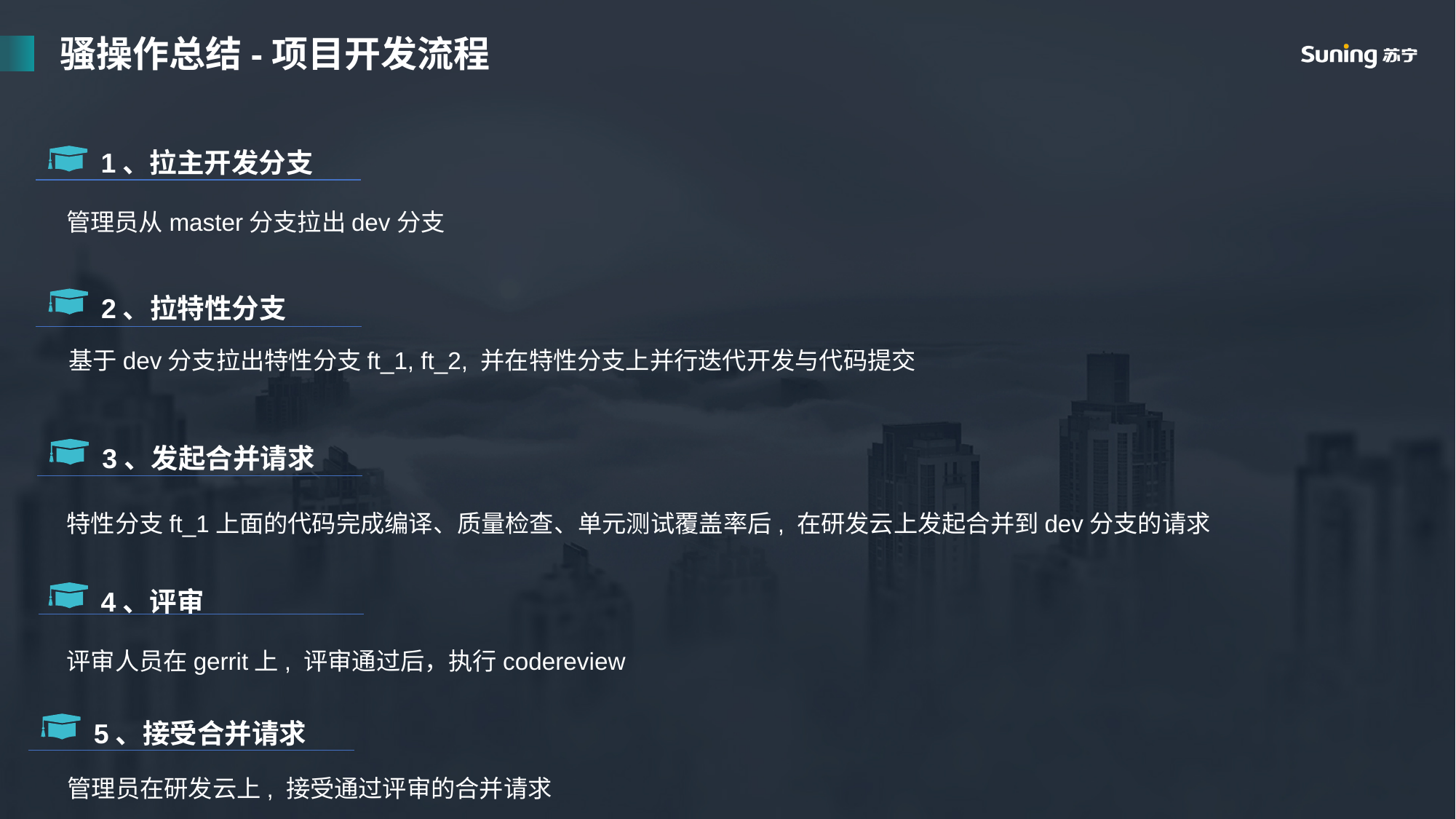

骚操作总结-项目开发流程

1、拉主开发分支

管理员从master分支拉出dev分支
e7d195523061f1c0fa07f38d8c1154c57bf8f7993b42569d03F573E7557F37EDE61EF06A794A4E9123C1071E4224D404485DE90708939AC7AF7E9F1763229B7B8F9D84847A4CD81ACC4954AD75B3F977C733F290B2DBC073A96B9F17272895E1A8334EBD92623FC79B7A92292417C7C4611429F0491C9D49EB27EDA4FE659D2F217BC0DB23C5C023
2、拉特性分支

基于dev分支拉出特性分支ft_1, ft_2, 并在特性分支上并行迭代开发与代码提交
3、发起合并请求

特性分支ft_1上面的代码完成编译、质量检查、单元测试覆盖率后, 在研发云上发起合并到dev分支的请求
4、评审

评审人员在gerrit上, 评审通过后，执行codereview
5、接受合并请求

管理员在研发云上, 接受通过评审的合并请求